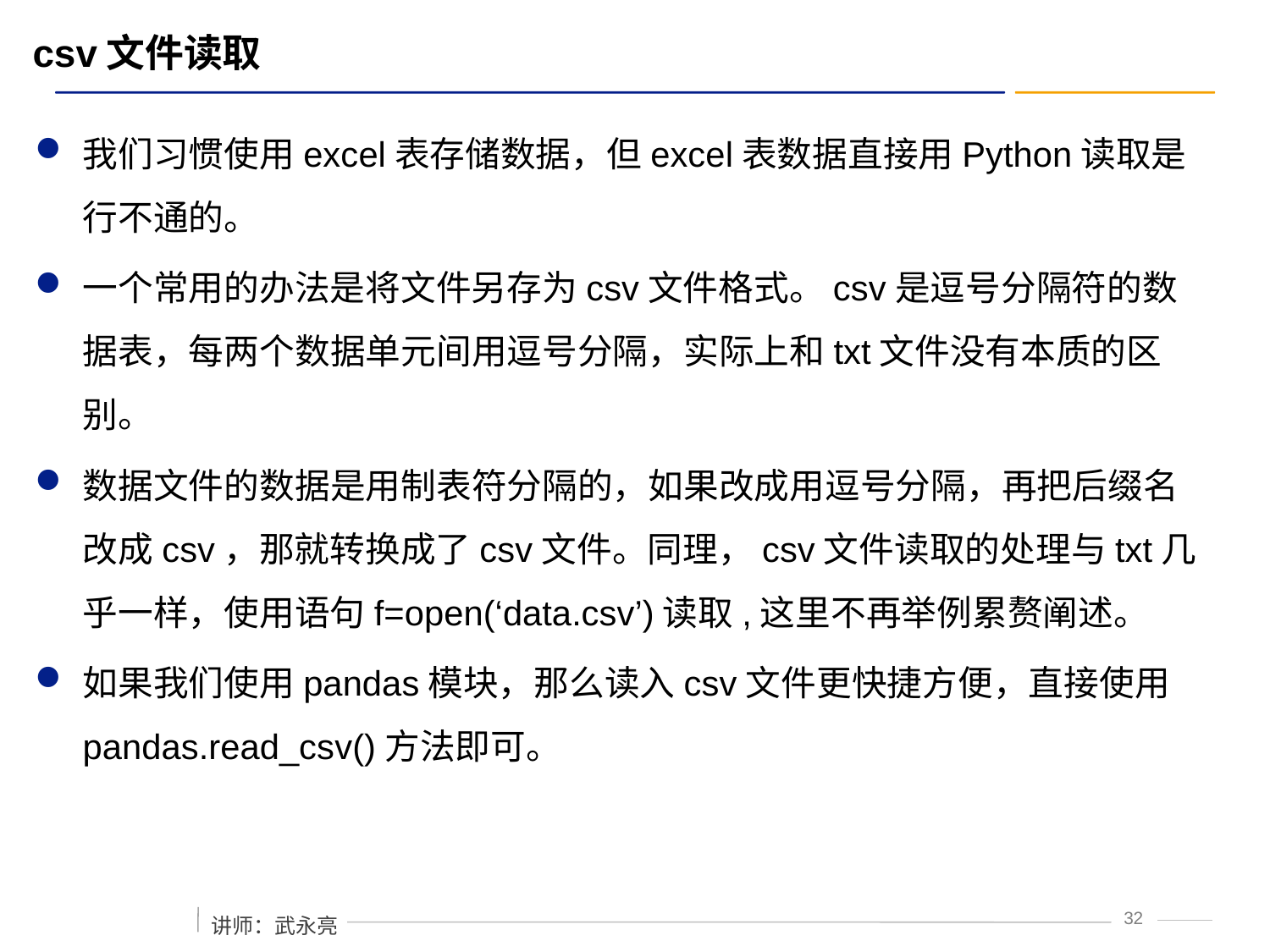

# csv文件读取
我们习惯使用excel表存储数据，但excel表数据直接用Python读取是行不通的。
一个常用的办法是将文件另存为csv文件格式。csv是逗号分隔符的数据表，每两个数据单元间用逗号分隔，实际上和txt文件没有本质的区别。
数据文件的数据是用制表符分隔的，如果改成用逗号分隔，再把后缀名改成csv，那就转换成了csv文件。同理，csv文件读取的处理与txt几乎一样，使用语句f=open(‘data.csv’)读取,这里不再举例累赘阐述。
如果我们使用pandas模块，那么读入csv文件更快捷方便，直接使用pandas.read_csv()方法即可。